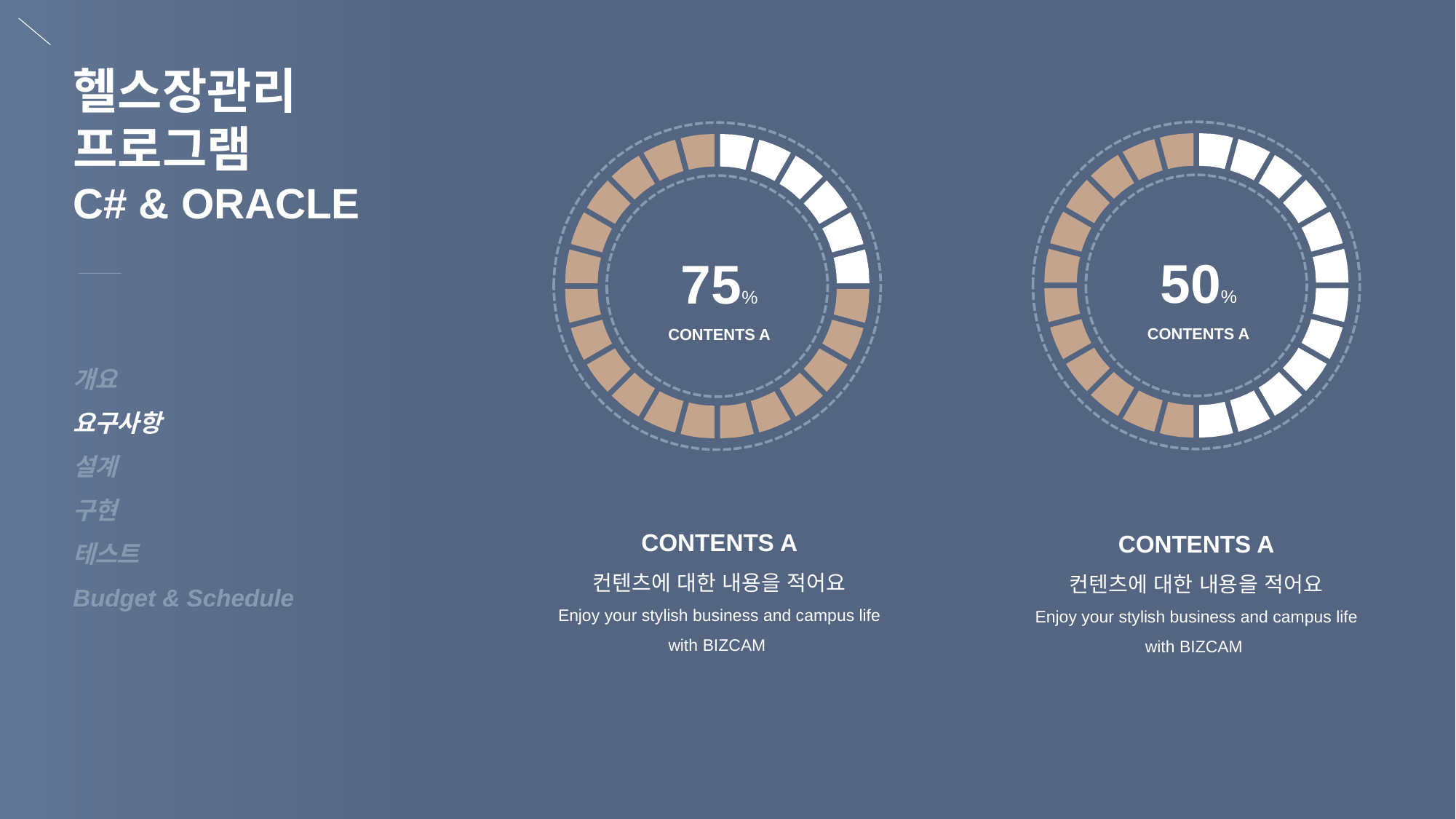

헬스장관리
프로그램
C# & ORACLE

50%
CONTENTS A
75%
CONTENTS A

개요
요구사항
설계
구현
테스트
Budget & Schedule

CONTENTS A
컨텐츠에 대한 내용을 적어요
Enjoy your stylish business and campus life with BIZCAM
CONTENTS A
컨텐츠에 대한 내용을 적어요
Enjoy your stylish business and campus life with BIZCAM